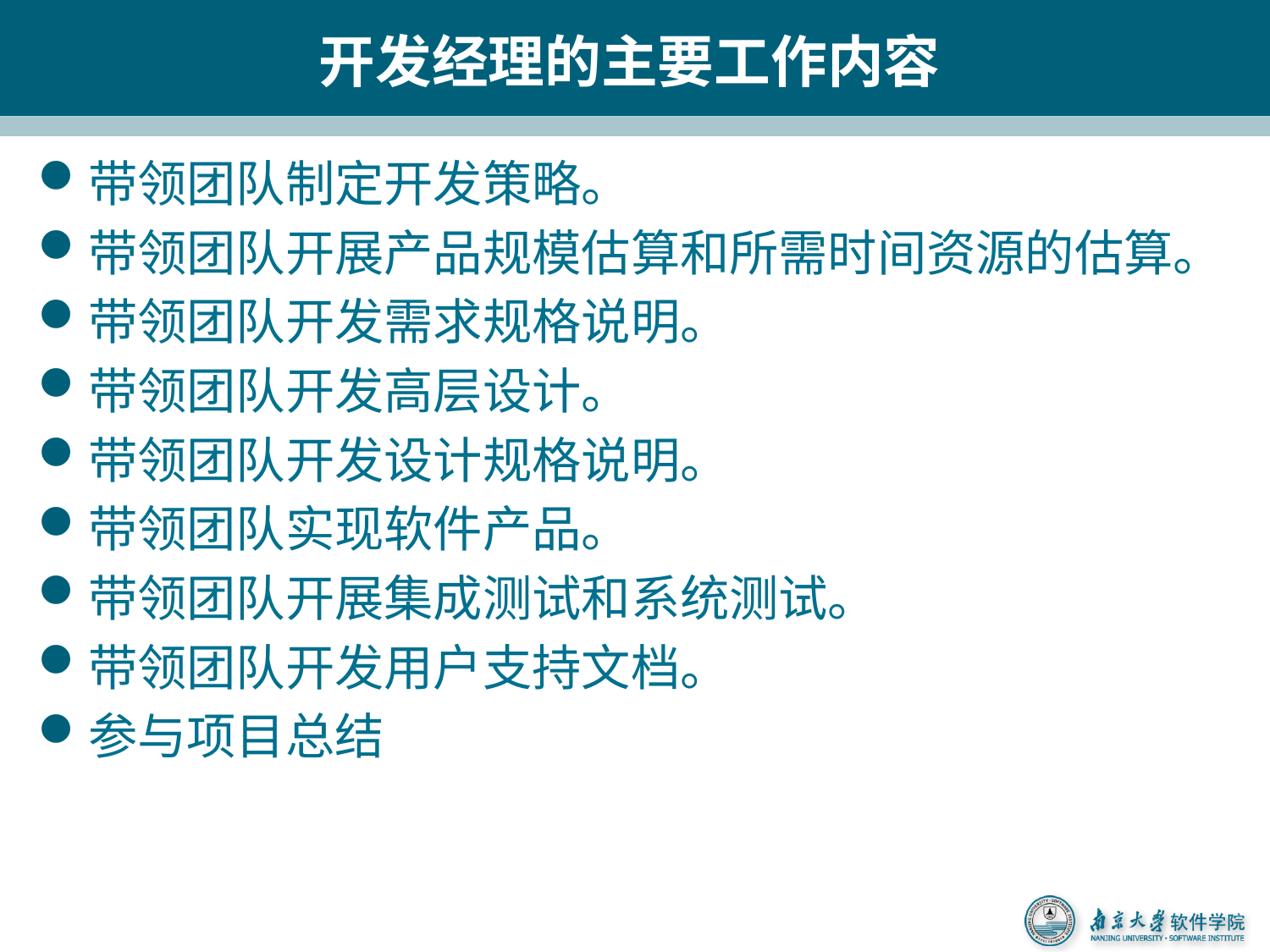

# 开发经理的主要工作内容
带领团队制定开发策略。
带领团队开展产品规模估算和所需时间资源的估算。
带领团队开发需求规格说明。
带领团队开发高层设计。
带领团队开发设计规格说明。
带领团队实现软件产品。
带领团队开展集成测试和系统测试。
带领团队开发用户支持文档。
参与项目总结